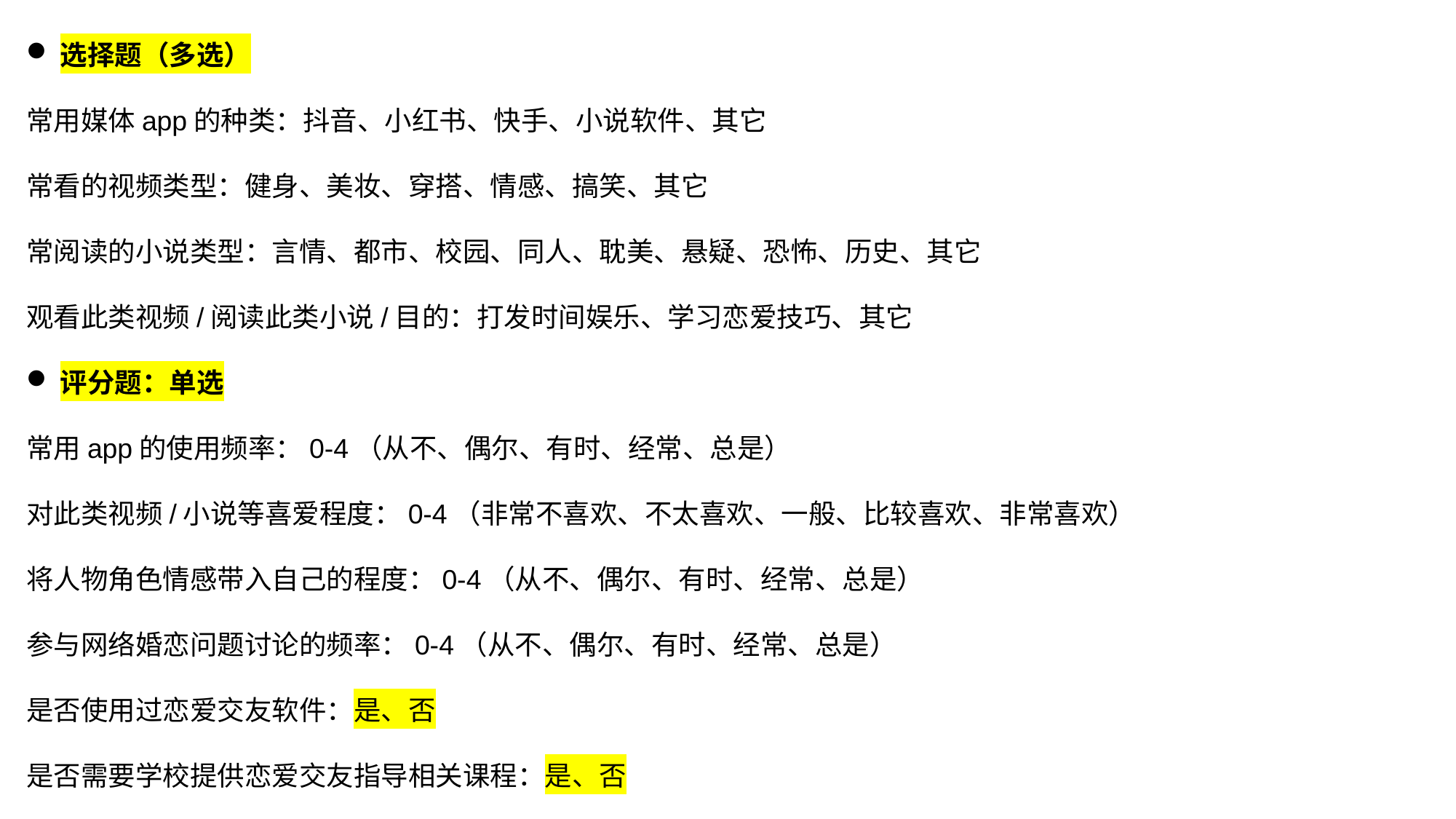

选择题（多选）
常用媒体app的种类：抖音、小红书、快手、小说软件、其它
常看的视频类型：健身、美妆、穿搭、情感、搞笑、其它
常阅读的小说类型：言情、都市、校园、同人、耽美、悬疑、恐怖、历史、其它
观看此类视频/阅读此类小说/目的：打发时间娱乐、学习恋爱技巧、其它
评分题：单选
常用app的使用频率：0-4（从不、偶尔、有时、经常、总是）
对此类视频/小说等喜爱程度：0-4（非常不喜欢、不太喜欢、一般、比较喜欢、非常喜欢）
将人物角色情感带入自己的程度：0-4（从不、偶尔、有时、经常、总是）
参与网络婚恋问题讨论的频率：0-4（从不、偶尔、有时、经常、总是）
是否使用过恋爱交友软件：是、否
是否需要学校提供恋爱交友指导相关课程：是、否